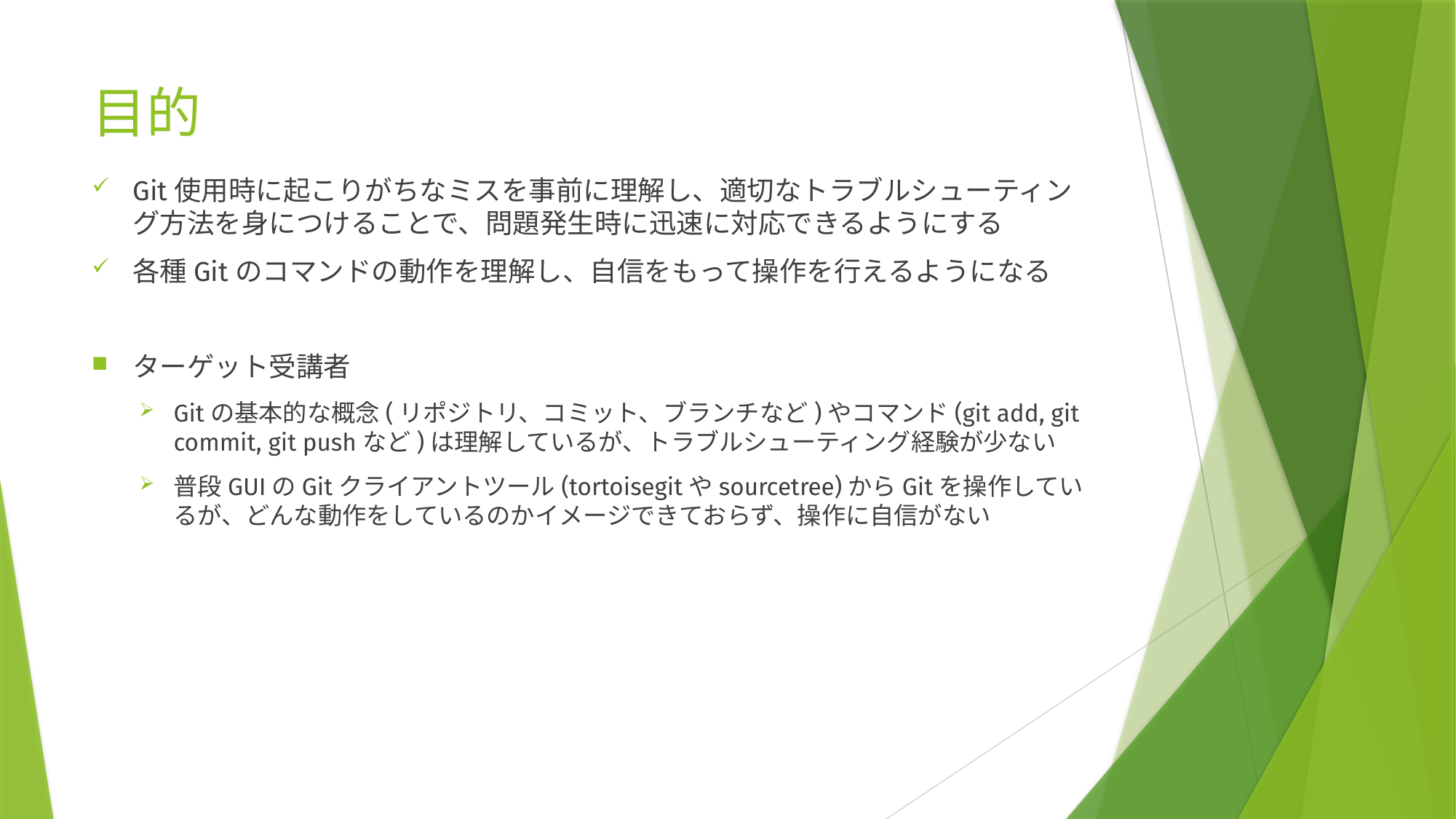

# 目的
Git使用時に起こりがちなミスを事前に理解し、適切なトラブルシューティング方法を身につけることで、問題発生時に迅速に対応できるようにする
各種Gitのコマンドの動作を理解し、自信をもって操作を行えるようになる

ターゲット受講者
Gitの基本的な概念(リポジトリ、コミット、ブランチなど)やコマンド(git add, git commit, git pushなど)は理解しているが、トラブルシューティング経験が少ない
普段GUIのGitクライアントツール(tortoisegitやsourcetree)からGitを操作しているが、どんな動作をしているのかイメージできておらず、操作に自信がない